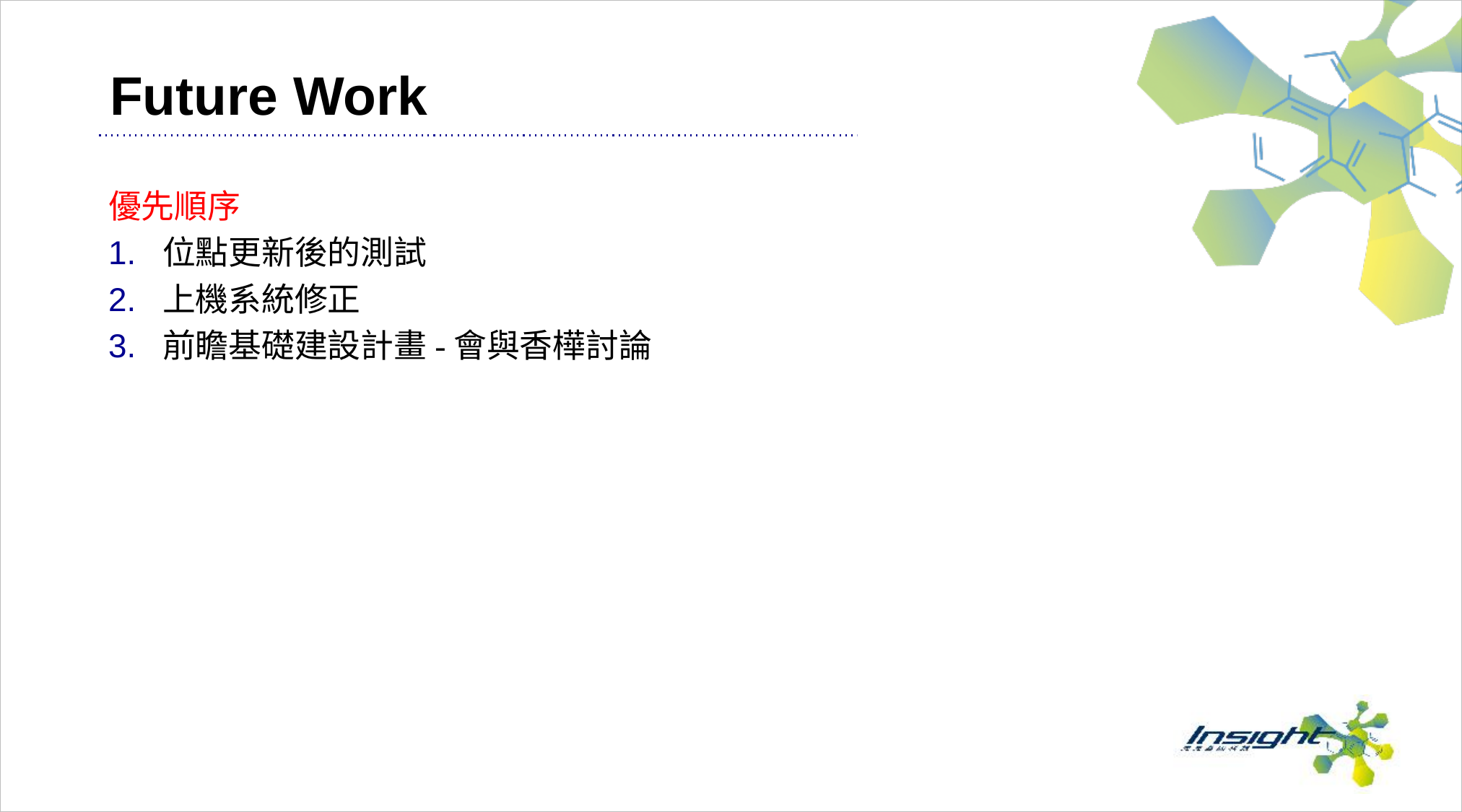

# Future Work

優先順序
位點更新後的測試
上機系統修正
前瞻基礎建設計畫-會與香樺討論